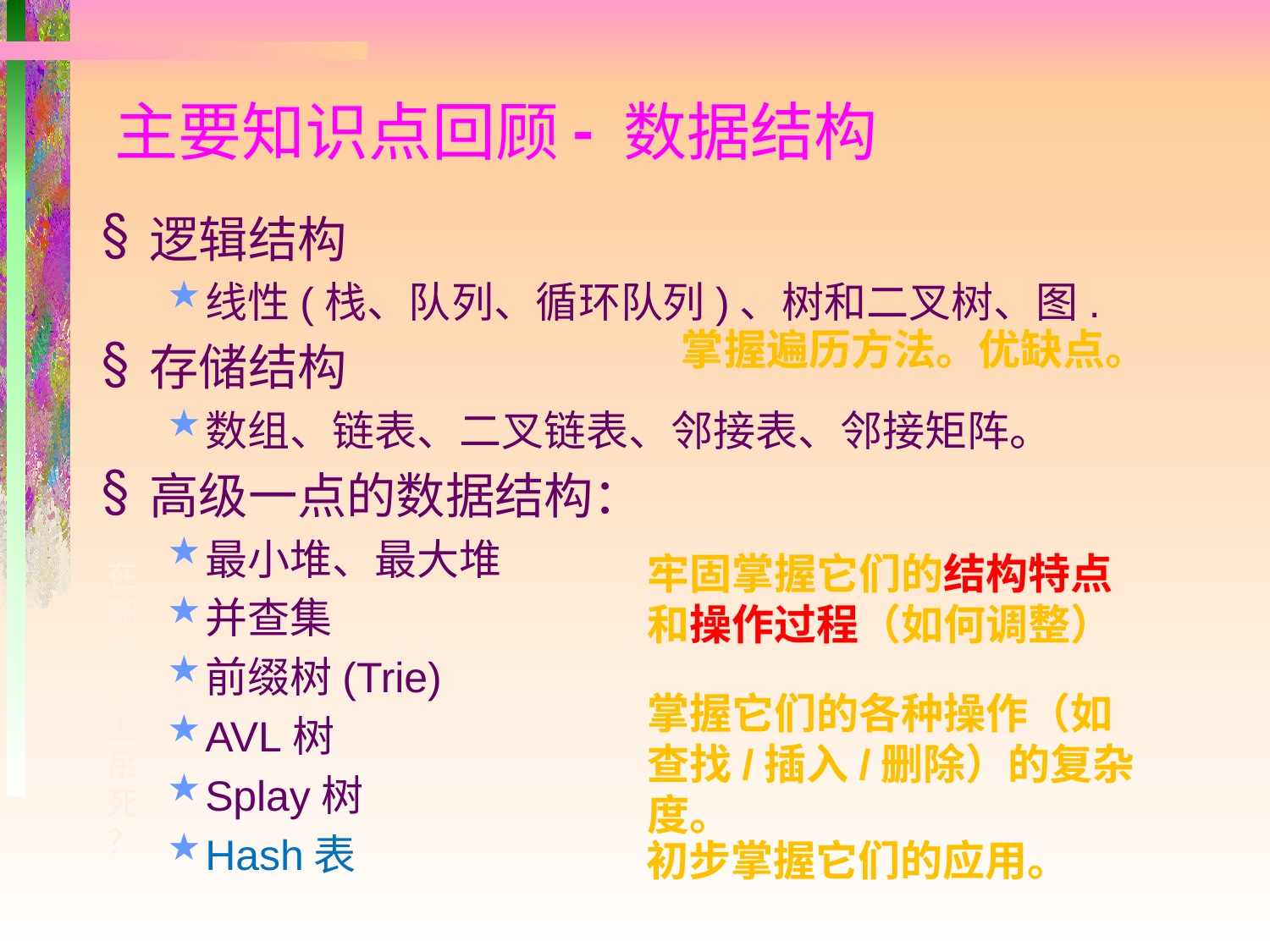

# 主要知识点回顾- 数据结构
逻辑结构
线性(栈、队列、循环队列)、树和二叉树、图.
存储结构
数组、链表、二叉链表、邻接表、邻接矩阵。
高级一点的数据结构：
最小堆、最大堆
并查集
前缀树(Trie)
AVL树
Splay树
Hash表
掌握遍历方法。优缺点。
牢固掌握它们的结构特点和操作过程（如何调整）

掌握它们的各种操作（如查找/插入/删除）的复杂度。
在哪棵树上吊死
？
初步掌握它们的应用。